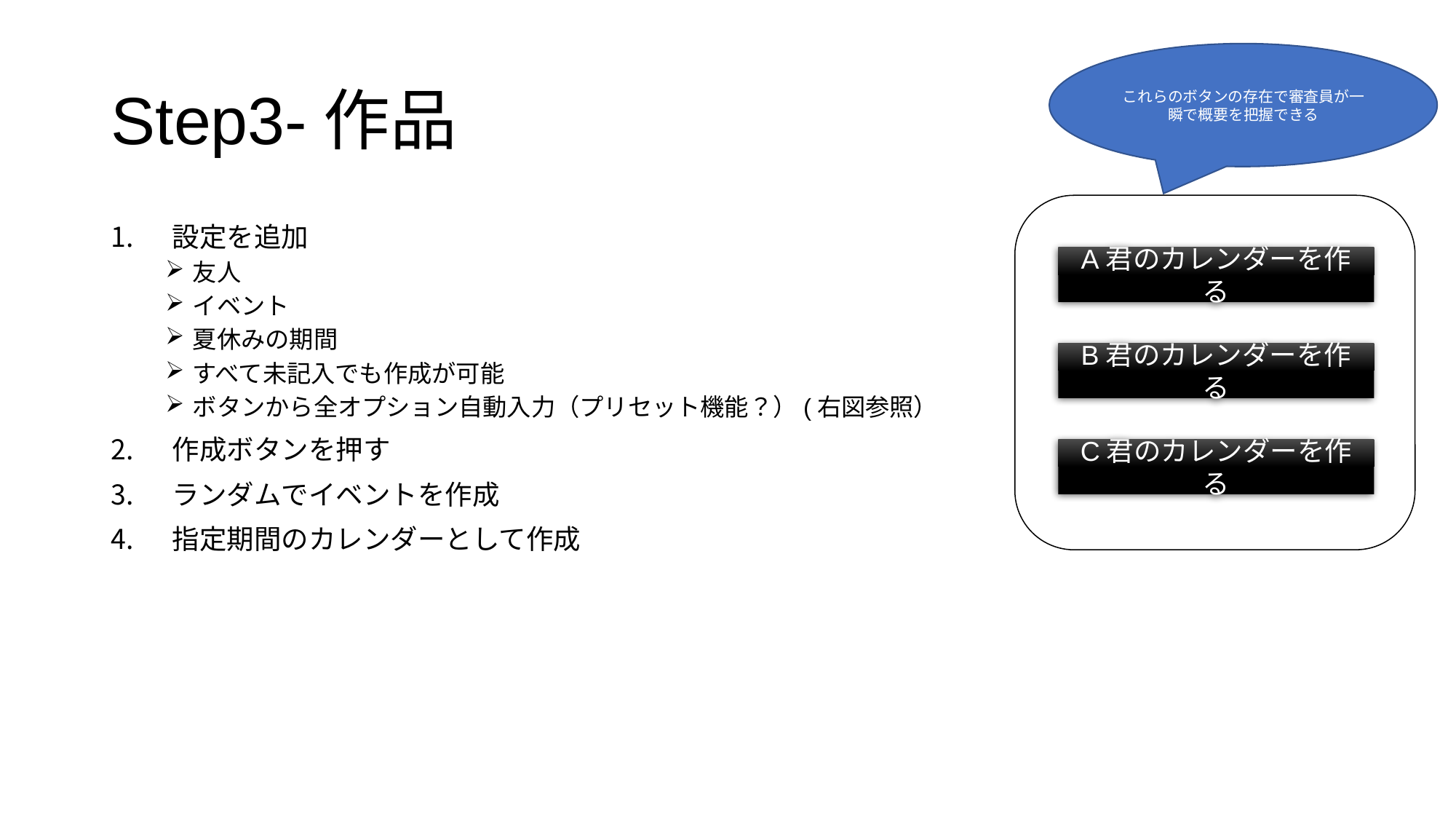

# Step3-作品
これらのボタンの存在で審査員が一瞬で概要を把握できる

設定を追加
友人
イベント
夏休みの期間
すべて未記入でも作成が可能
ボタンから全オプション自動入力（プリセット機能？）(右図参照）
作成ボタンを押す
ランダムでイベントを作成
指定期間のカレンダーとして作成
A君のカレンダーを作る
B君のカレンダーを作る
C君のカレンダーを作る